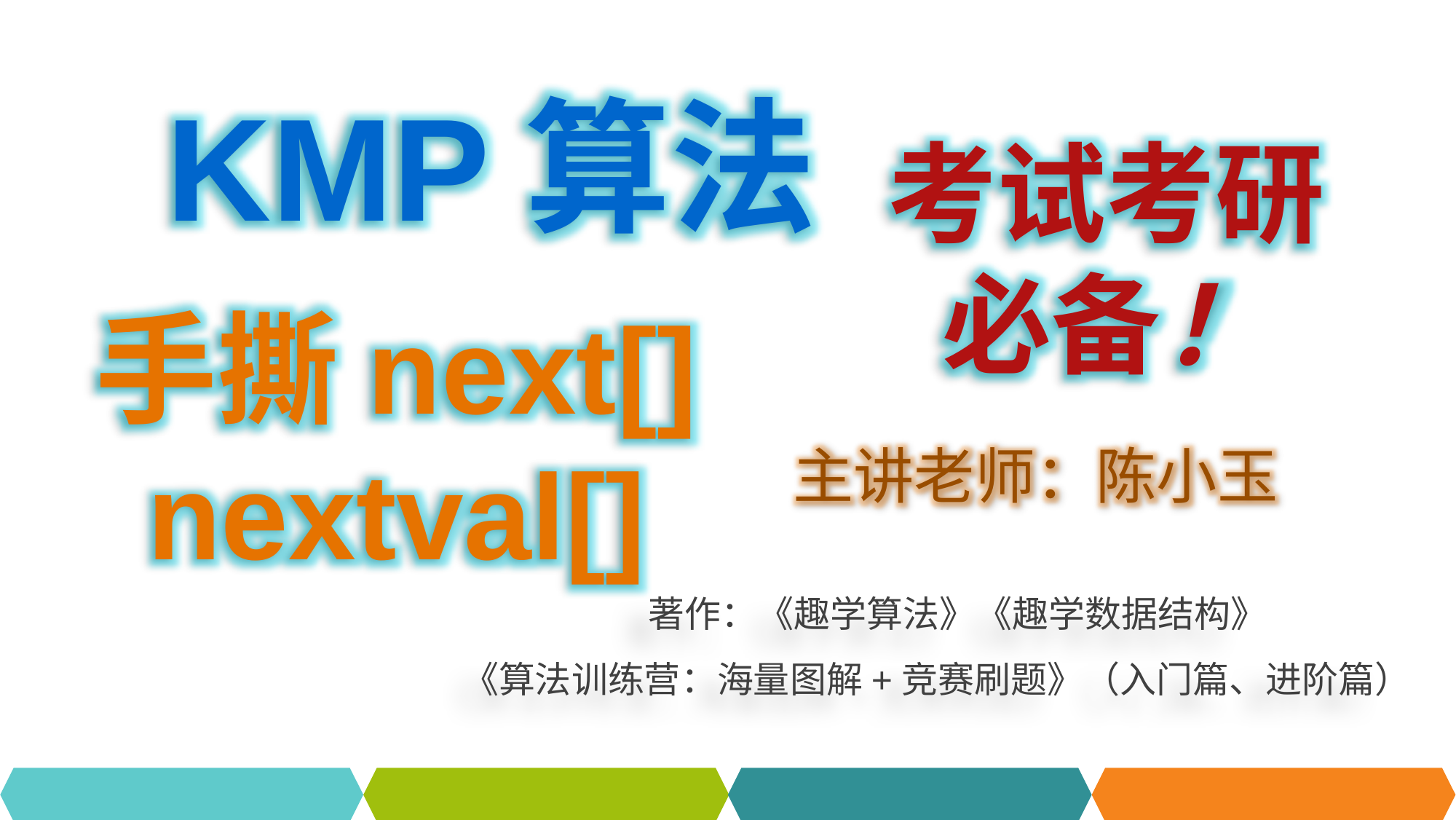

KMP算法
考试考研
必备！
手撕next[]
nextval[]
主讲老师：陈小玉
    著作：《趣学算法》《趣学数据结构》
《算法训练营：海量图解+竞赛刷题》（入门篇、进阶篇）